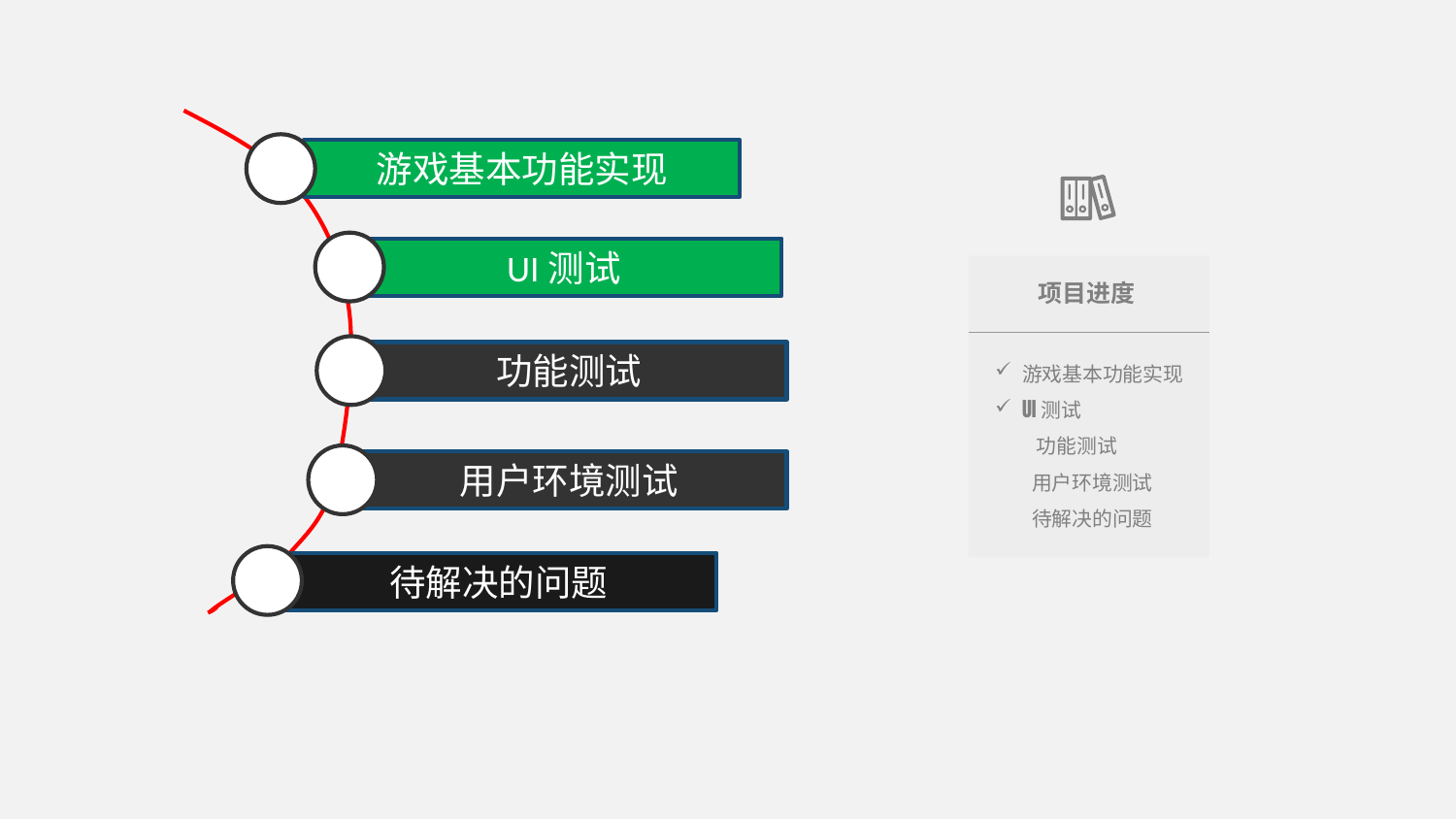

游戏基本功能实现

UI测试

项目进度

功能测试
游戏基本功能实现
UI测试
        功能测试
       用户环境测试
       待解决的问题

用户环境测试

待解决的问题